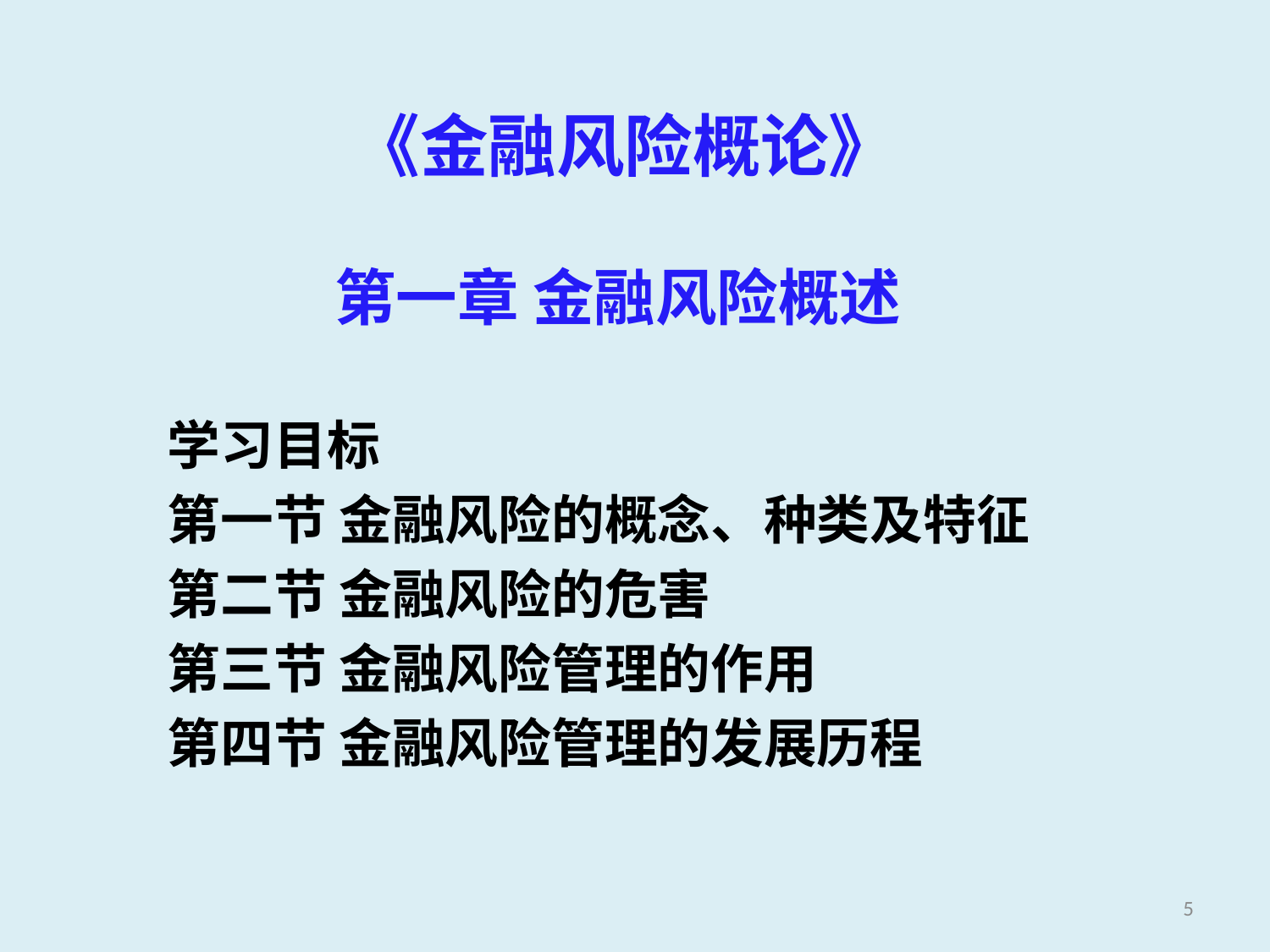

# 《金融风险概论》 第一章 金融风险概述
学习目标
第一节 金融风险的概念、种类及特征
第二节 金融风险的危害
第三节 金融风险管理的作用
第四节 金融风险管理的发展历程
5